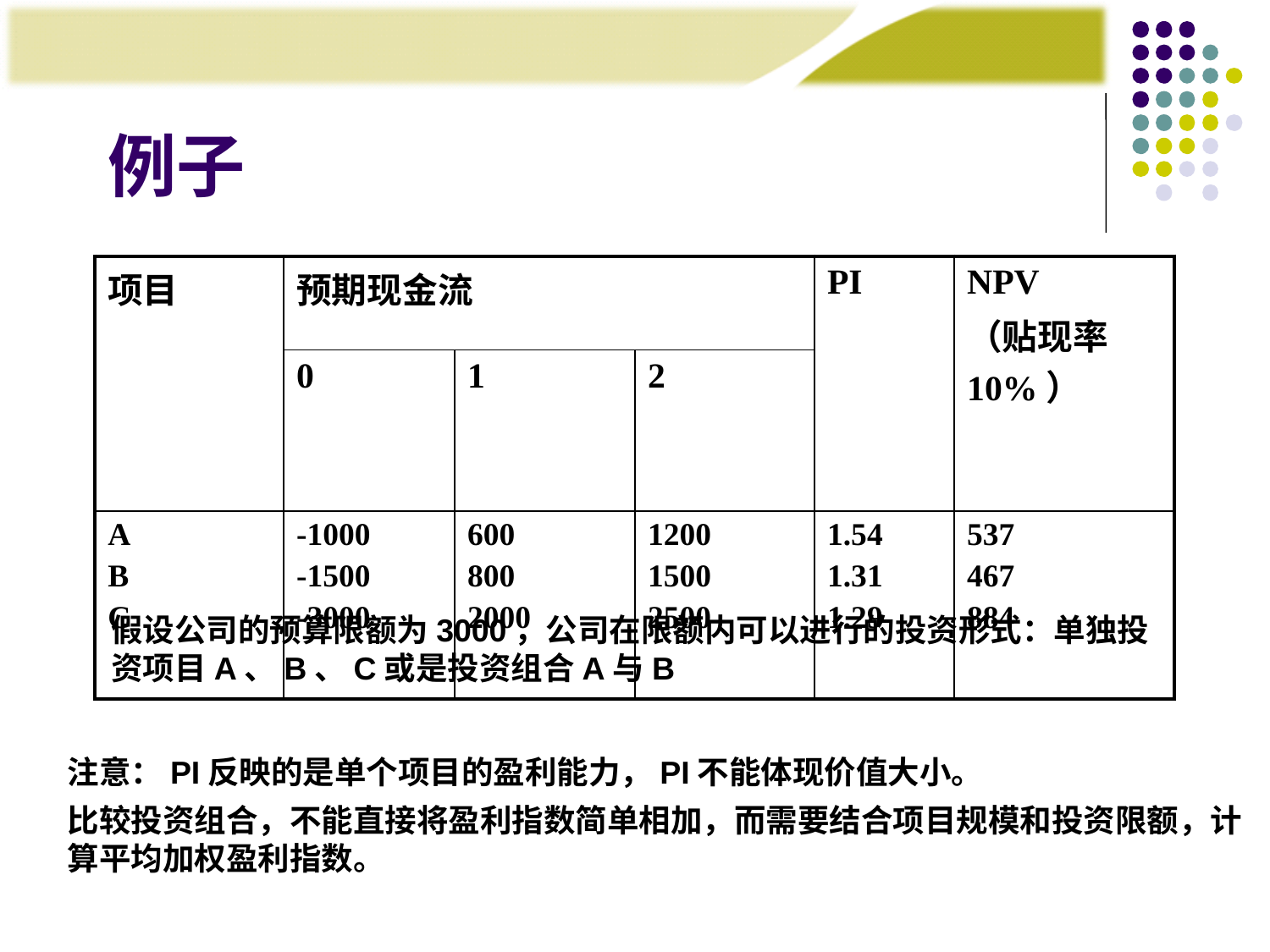

例子
| 项目 | 预期现金流 |  |  | PI | NPV （贴现率10%） |
| --- | --- | --- | --- | --- | --- |
|  | 0 | 1 | 2 |  |  |
| A B C | -1000 -1500 -3000 | 600 800 2000 | 1200 1500 2500 | 1.54 1.31 1.29 | 537 467 884 |
假设公司的预算限额为3000，公司在限额内可以进行的投资形式：单独投资项目A、B、C或是投资组合A与B
注意：PI反映的是单个项目的盈利能力，PI不能体现价值大小。
比较投资组合，不能直接将盈利指数简单相加，而需要结合项目规模和投资限额，计算平均加权盈利指数。